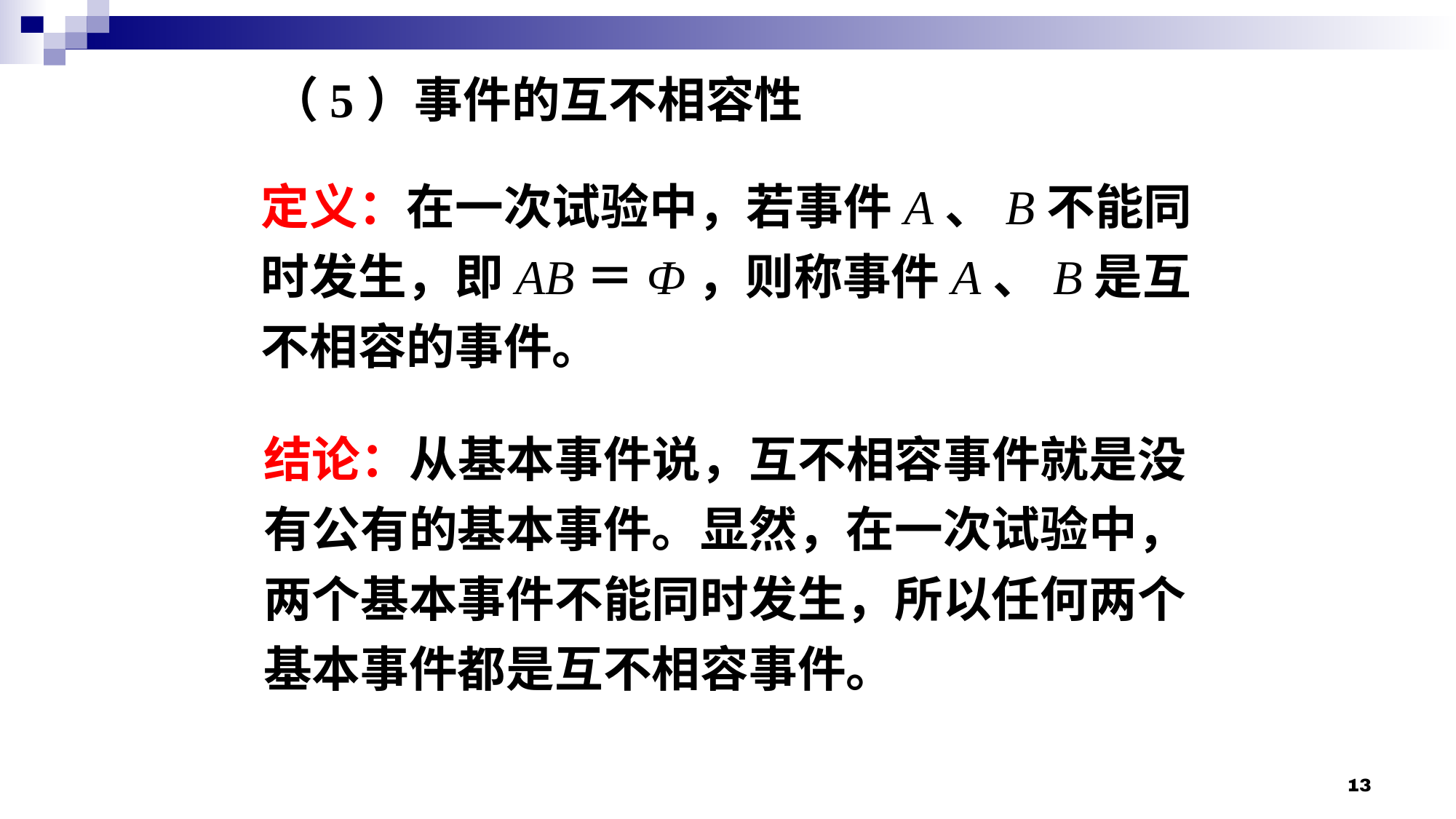

（5）事件的互不相容性
定义：在一次试验中，若事件A、B不能同时发生，即AB＝Ф，则称事件A、B是互不相容的事件。
结论：从基本事件说，互不相容事件就是没有公有的基本事件。显然，在一次试验中，两个基本事件不能同时发生，所以任何两个基本事件都是互不相容事件。
13